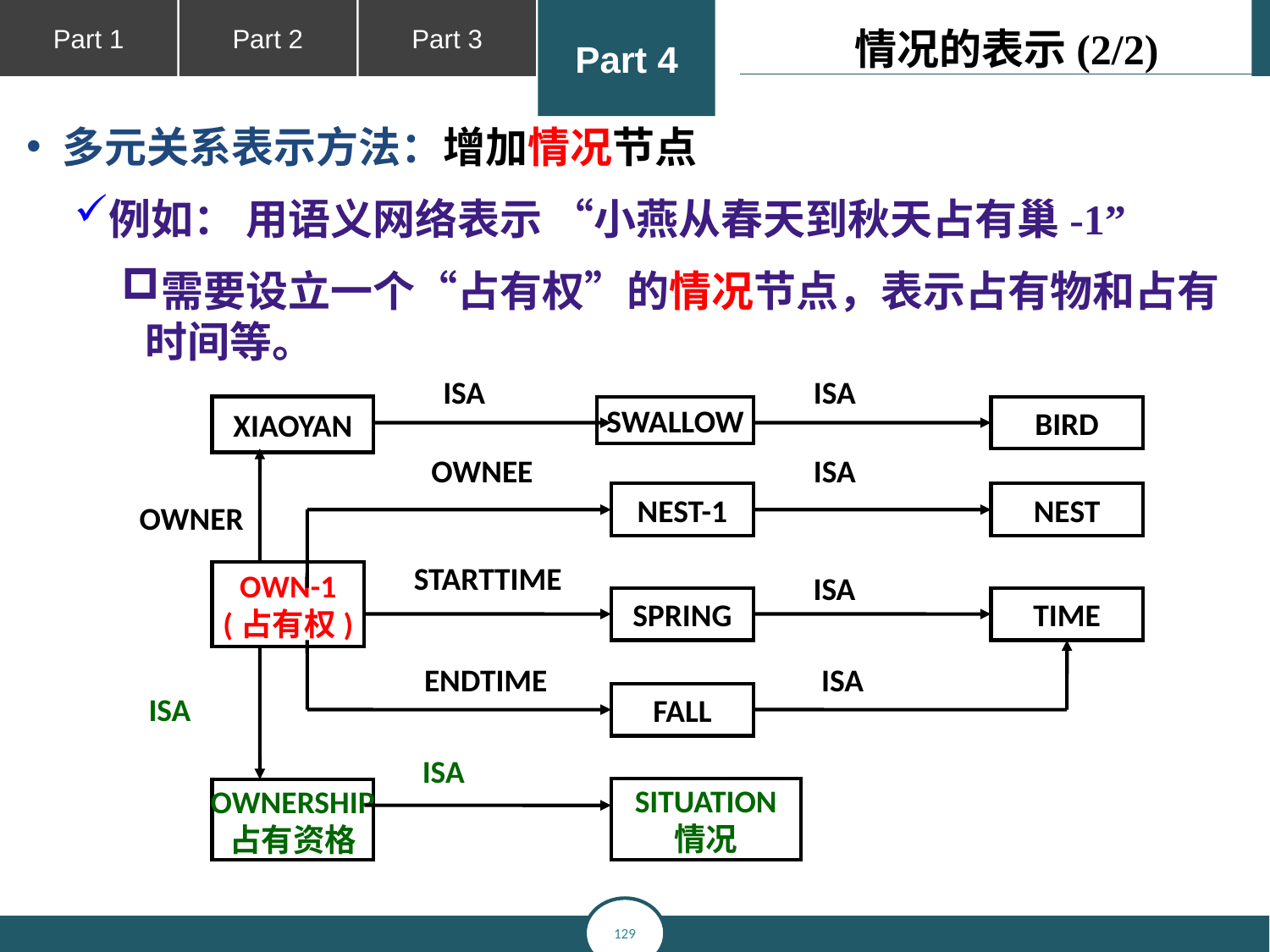

情况的表示(2/2)
多元关系表示方法：增加情况节点
例如： 用语义网络表示 “小燕从春天到秋天占有巢-1”
需要设立一个“占有权”的情况节点，表示占有物和占有时间等。

ISA
ISA
XIAOYAN
SWALLOW
BIRD

OWNEE
ISA

NEST-1
NEST
OWNER

STARTTIME
OWN-1
(占有权)
ISA
SPRING
TIME

ENDTIME
ISA
ISA
FALL

ISA
SITUATION
情况
OWNERSHIP
占有资格